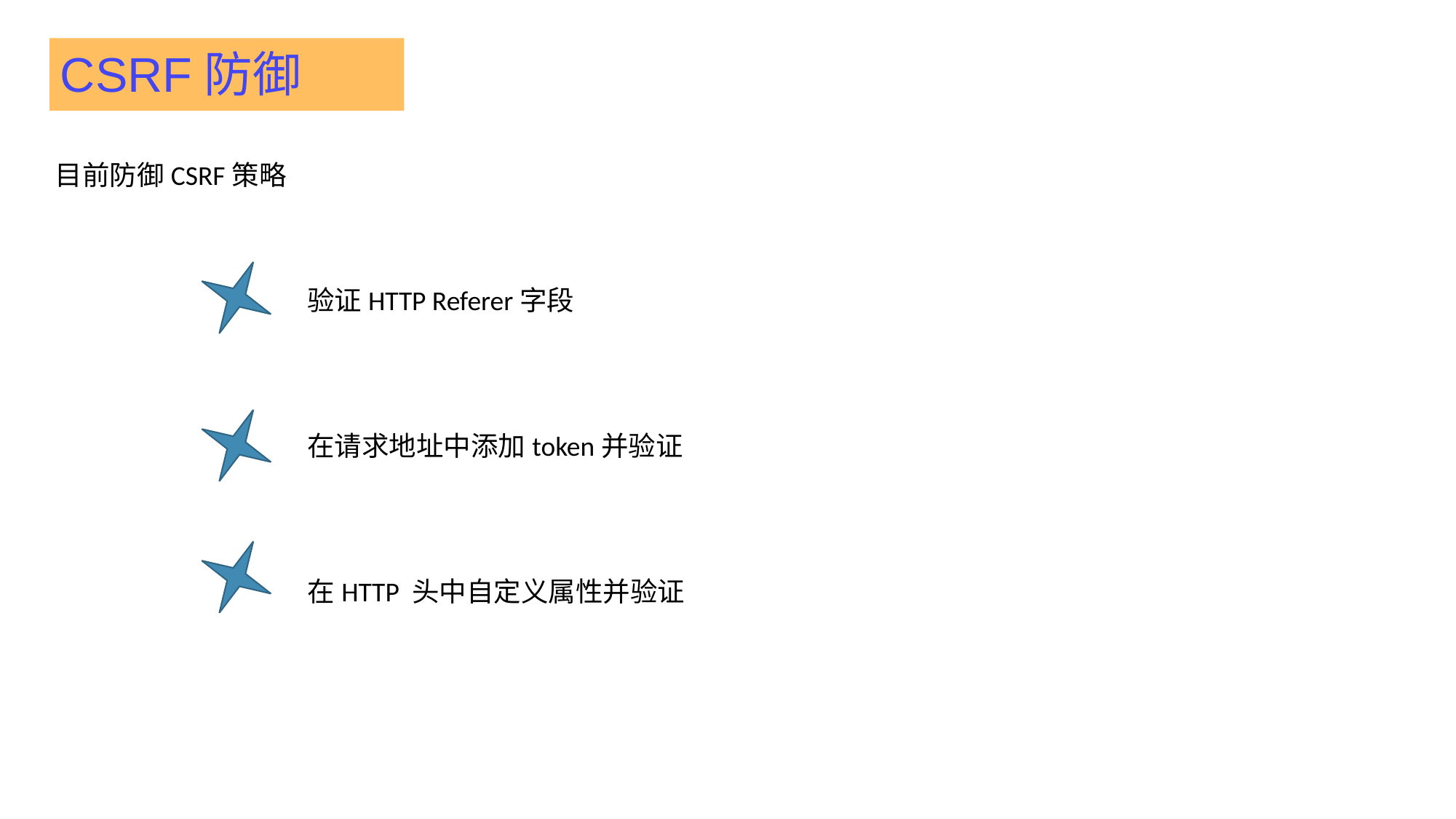

CSRF防御
目前防御CSRF策略

验证HTTP Referer字段

在请求地址中添加token并验证

在HTTP 头中自定义属性并验证